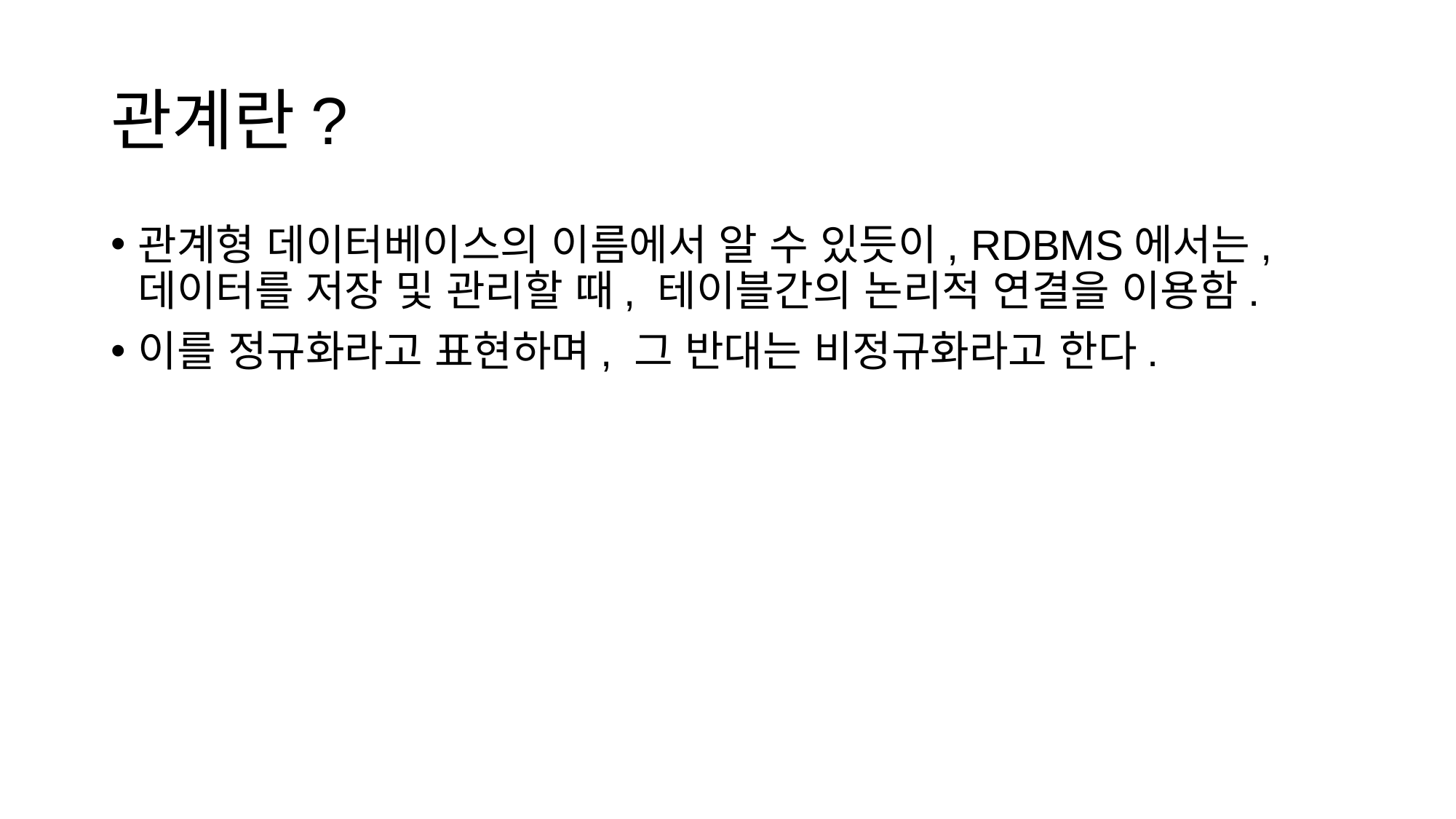

# 관계란?
관계형 데이터베이스의 이름에서 알 수 있듯이, RDBMS에서는, 데이터를 저장 및 관리할 때, 테이블간의 논리적 연결을 이용함.
이를 정규화라고 표현하며, 그 반대는 비정규화라고 한다.